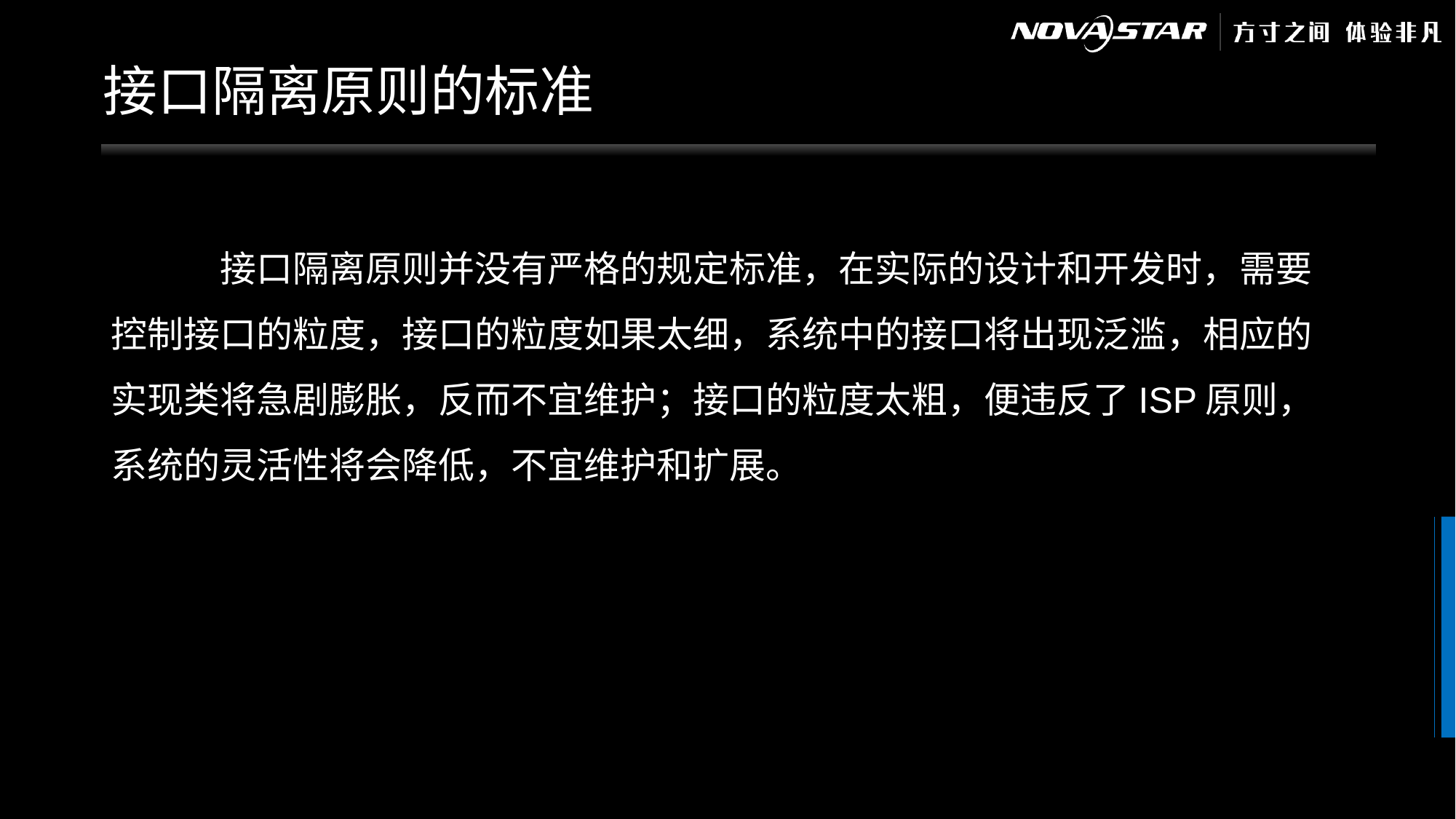

# 接口隔离原则的标准

	接口隔离原则并没有严格的规定标准，在实际的设计和开发时，需要控制接口的粒度，接口的粒度如果太细，系统中的接口将出现泛滥，相应的实现类将急剧膨胀，反而不宜维护；接口的粒度太粗，便违反了ISP原则，系统的灵活性将会降低，不宜维护和扩展。